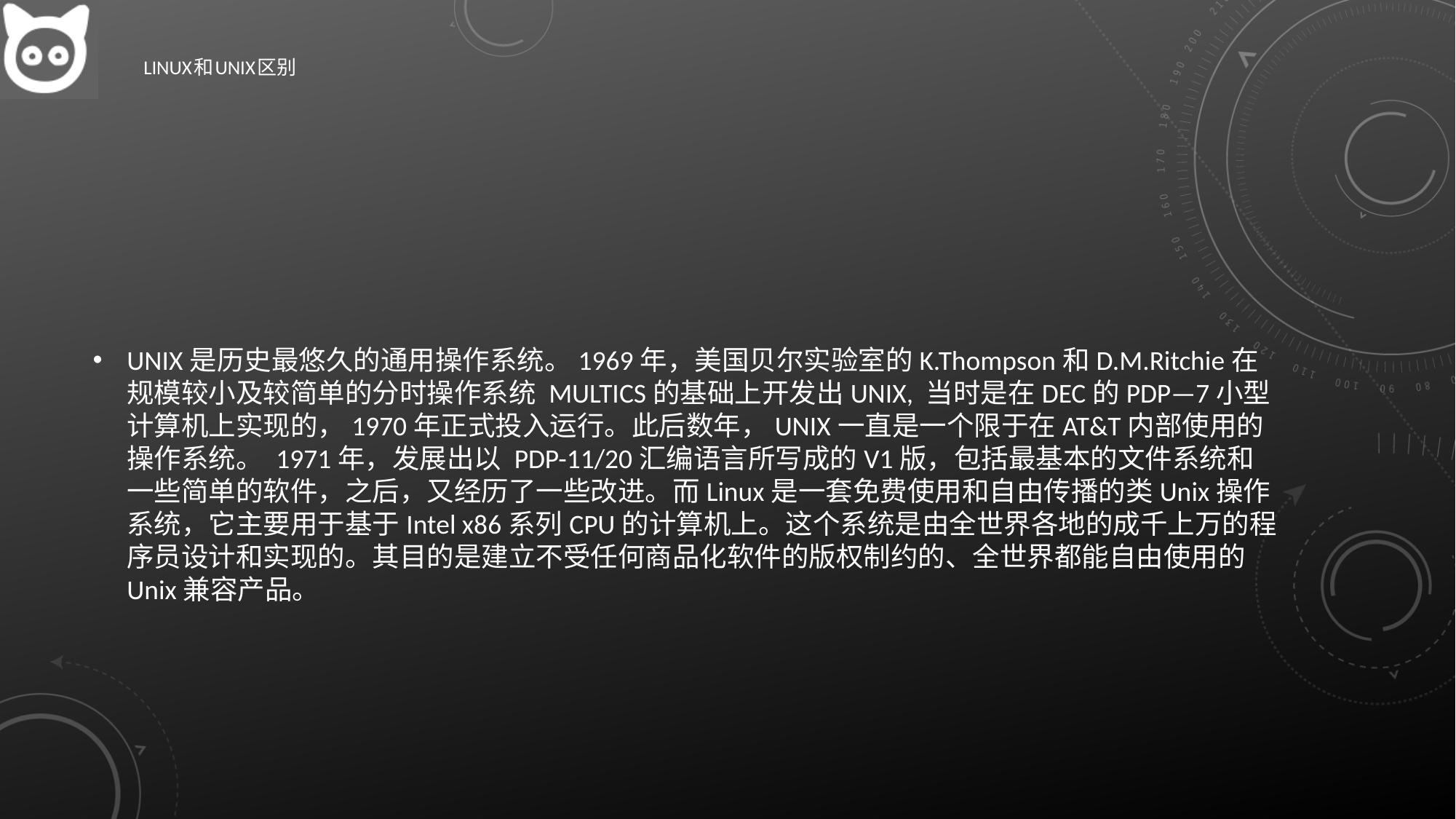

# Linux和unix区别
UNIX是历史最悠久的通用操作系统。1969年，美国贝尔实验室的K.Thompson和D.M.Ritchie在规模较小及较简单的分时操作系统 MULTICS的基础上开发出UNIX, 当时是在DEC的PDP—7小型计算机上实现的，1970年正式投入运行。此后数年，UNIX一直是一个限于在AT&T内部使用的操作系统。 1971年，发展出以 PDP-11/20汇编语言所写成的V1版，包括最基本的文件系统和一些简单的软件，之后，又经历了一些改进。而Linux是一套免费使用和自由传播的类Unix操作系统，它主要用于基于Intel x86系列CPU的计算机上。这个系统是由全世界各地的成千上万的程序员设计和实现的。其目的是建立不受任何商品化软件的版权制约的、全世界都能自由使用的Unix兼容产品。